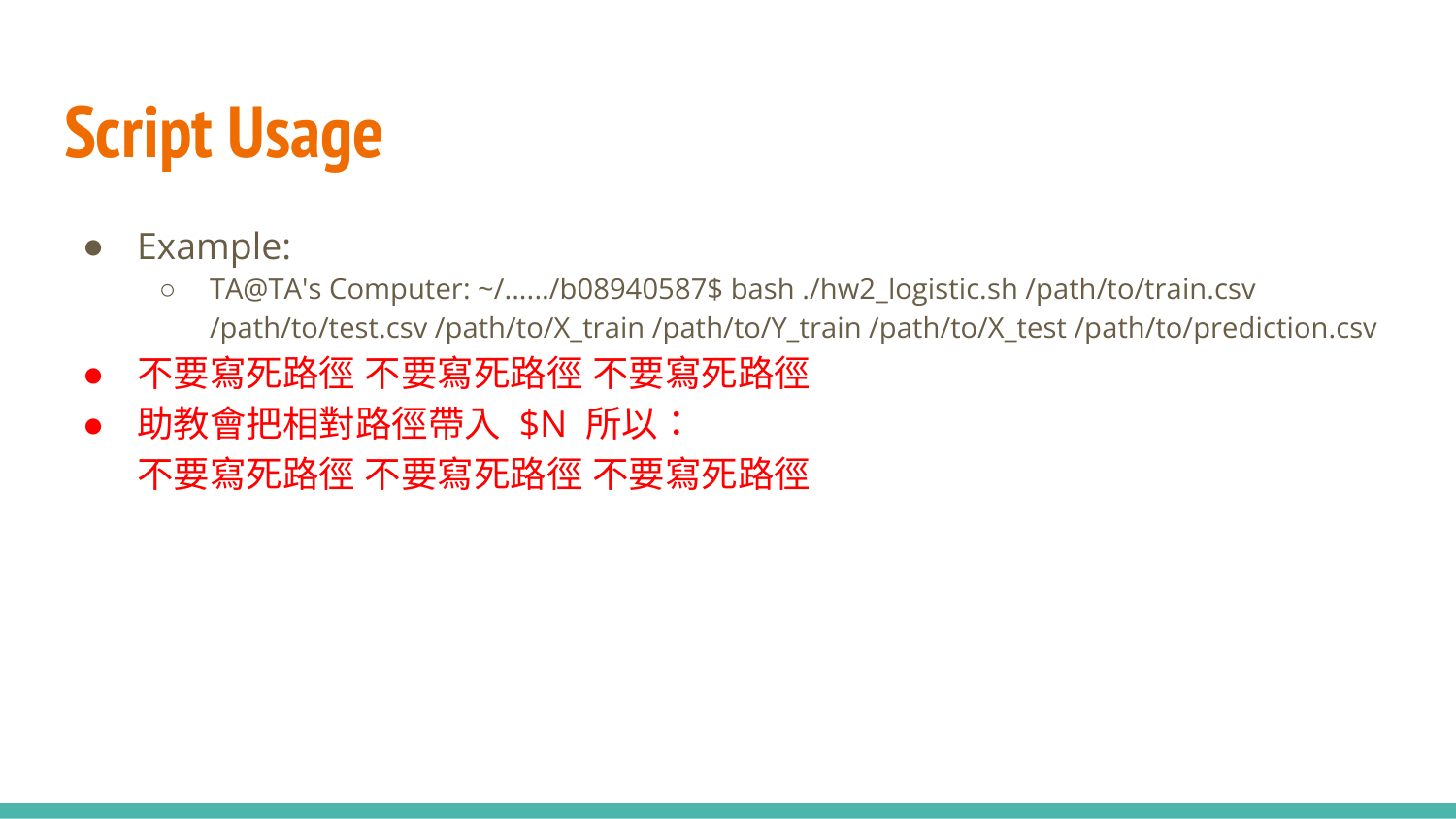

# Script Usage
Example:
TA@TA's Computer: ~/....../b08940587$ bash ./hw2_logistic.sh /path/to/train.csv /path/to/test.csv /path/to/X_train /path/to/Y_train /path/to/X_test /path/to/prediction.csv
不要寫死路徑 不要寫死路徑 不要寫死路徑
助教會把相對路徑帶入 $N 所以：
不要寫死路徑 不要寫死路徑 不要寫死路徑